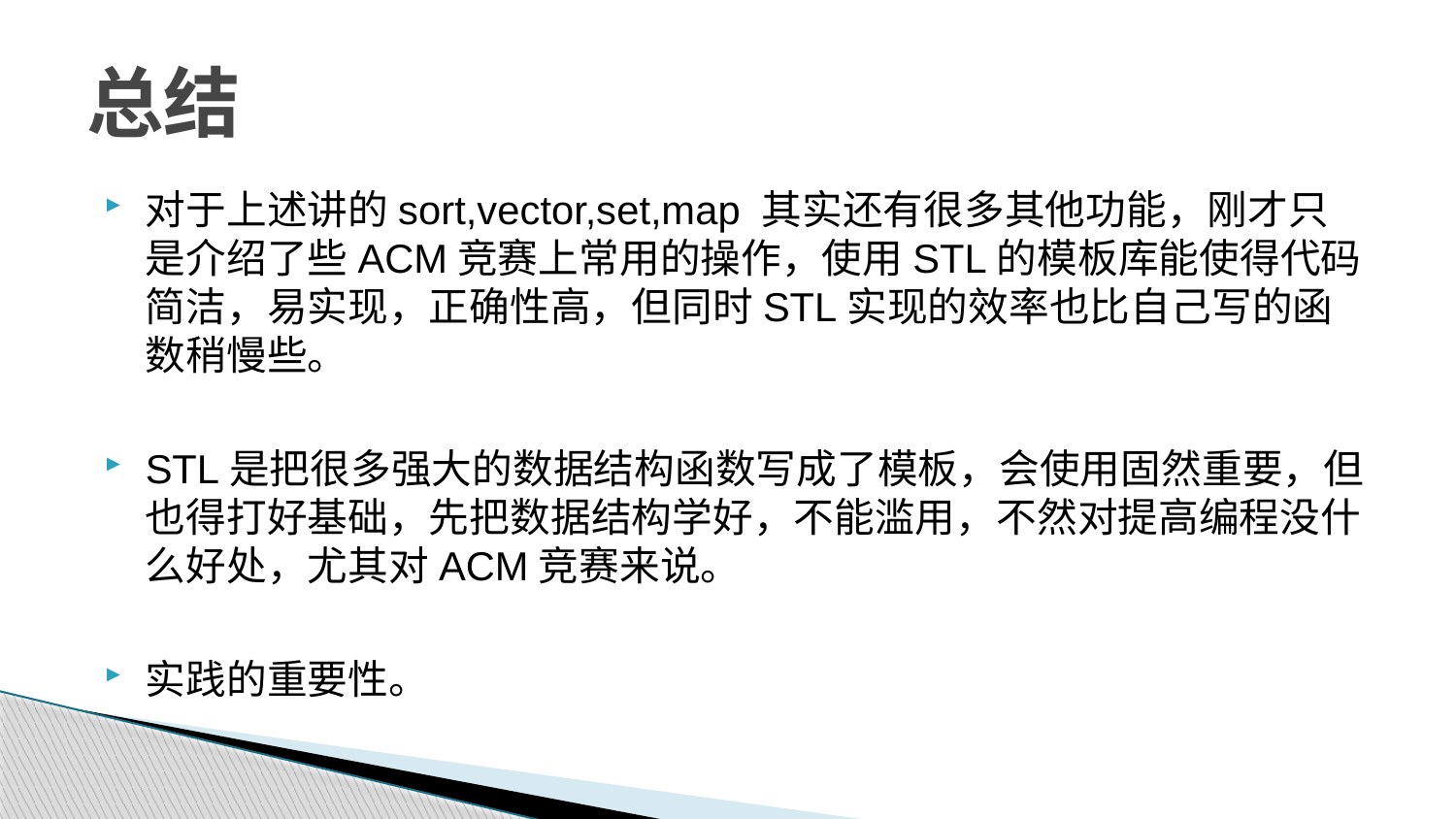

总结
对于上述讲的sort,vector,set,map 其实还有很多其他功能，刚才只是介绍了些ACM竞赛上常用的操作，使用STL的模板库能使得代码简洁，易实现，正确性高，但同时STL实现的效率也比自己写的函数稍慢些。

STL是把很多强大的数据结构函数写成了模板，会使用固然重要，但也得打好基础，先把数据结构学好，不能滥用，不然对提高编程没什么好处，尤其对ACM竞赛来说。

实践的重要性。